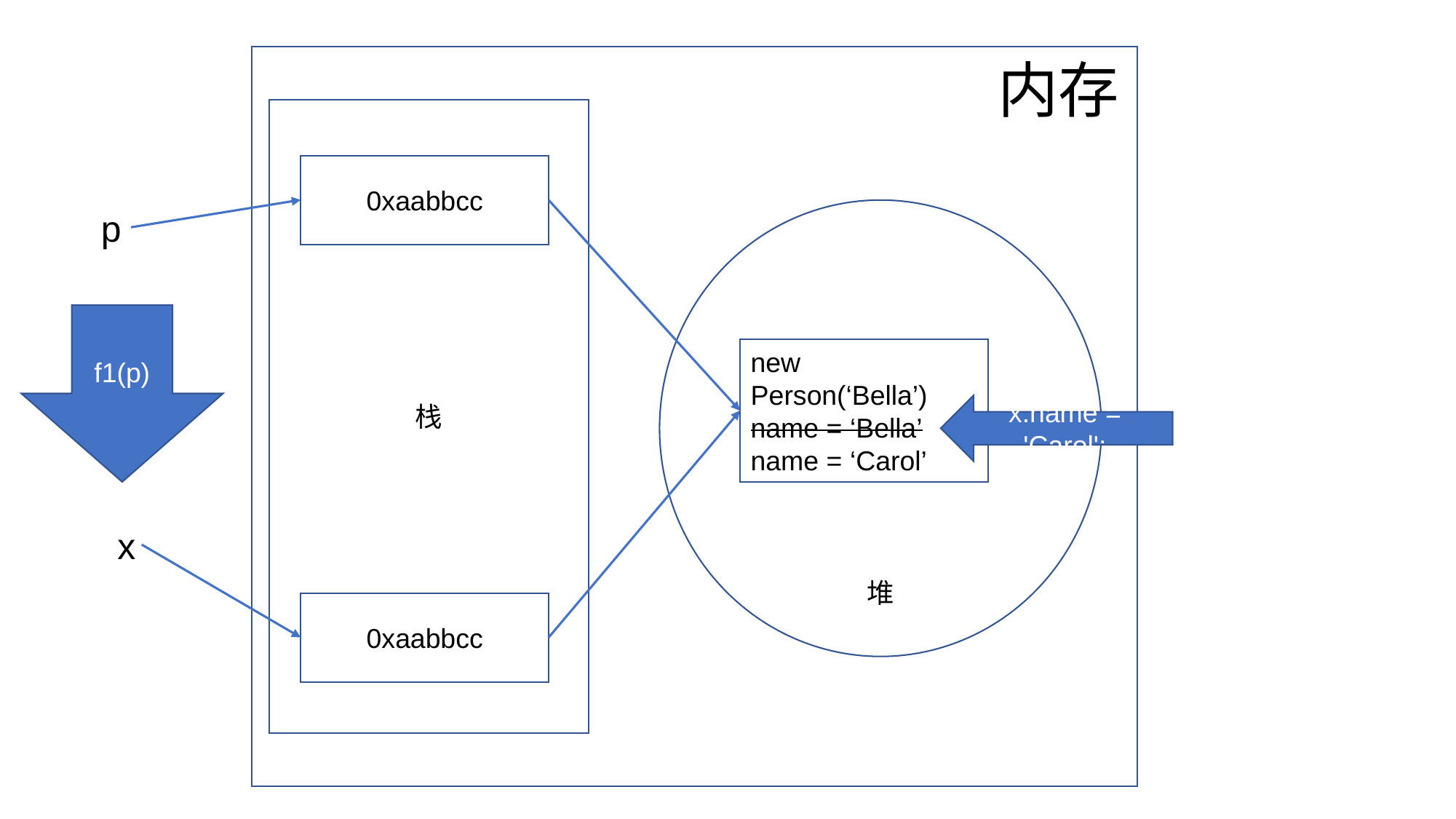

内存
栈
0xaabbcc
p

堆
f1(p)
new
Person(‘Bella’)
name = ‘Bella’
name = ‘Carol’
x.name = 'Carol';
x
0xaabbcc